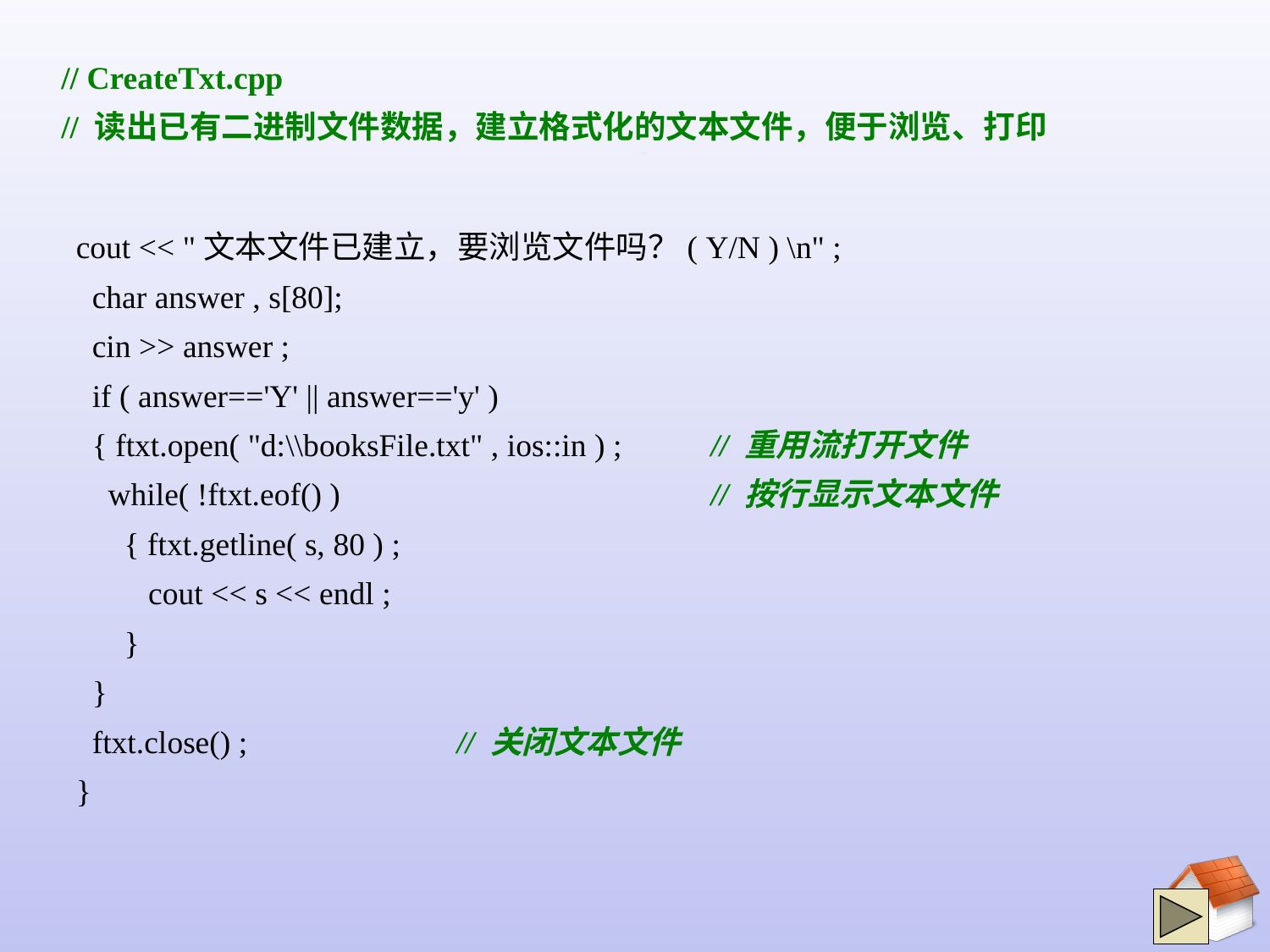

// CreateTxt.cpp
// 读出已有二进制文件数据，建立格式化的文本文件，便于浏览、打印
# 10.5.4  二进制文件
cout << "文本文件已建立，要浏览文件吗？( Y/N ) \n" ;
  char answer , s[80];
  cin >> answer ;
  if ( answer=='Y' || answer=='y' )
  { ftxt.open( "d:\\booksFile.txt" , ios::in ) ;	// 重用流打开文件
    while( !ftxt.eof() )			// 按行显示文本文件
      { ftxt.getline( s, 80 ) ;
         cout << s << endl ;
      }
  }
  ftxt.close() ;		// 关闭文本文件
}